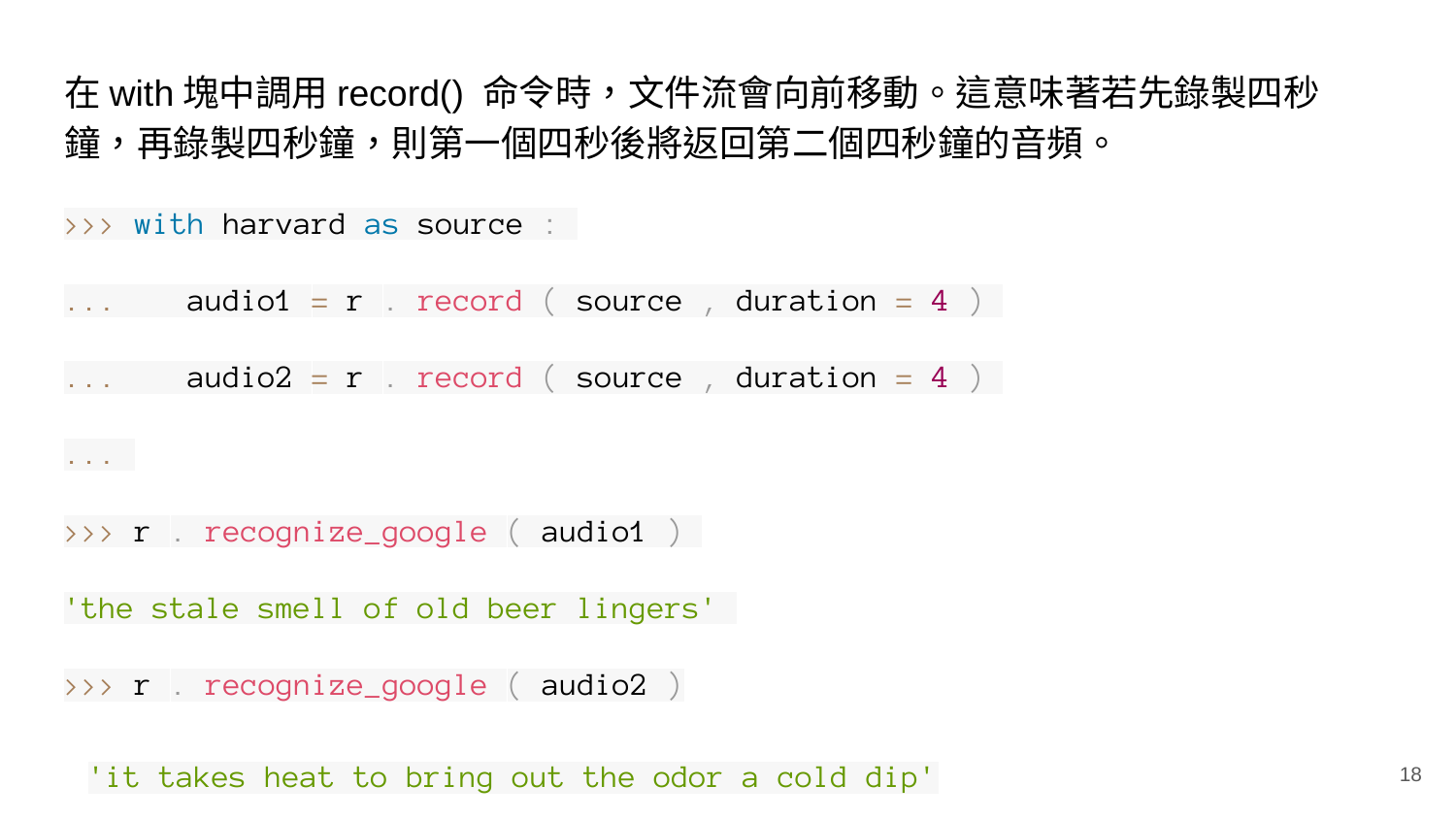

在with塊中調用record() 命令時，文件流會向前移動。這意味著若先錄製四秒鐘，再錄製四秒鐘，則第一個四秒後將返回第二個四秒鐘的音頻。
>>> with harvard as source :
...    audio1 = r . record ( source , duration = 4 )
...    audio2 = r . record ( source , duration = 4 )
...
>>> r . recognize_google ( audio1 )
'the stale smell of old beer lingers'
>>> r . recognize_google ( audio2 )
'it takes heat to bring out the odor a cold dip'

18